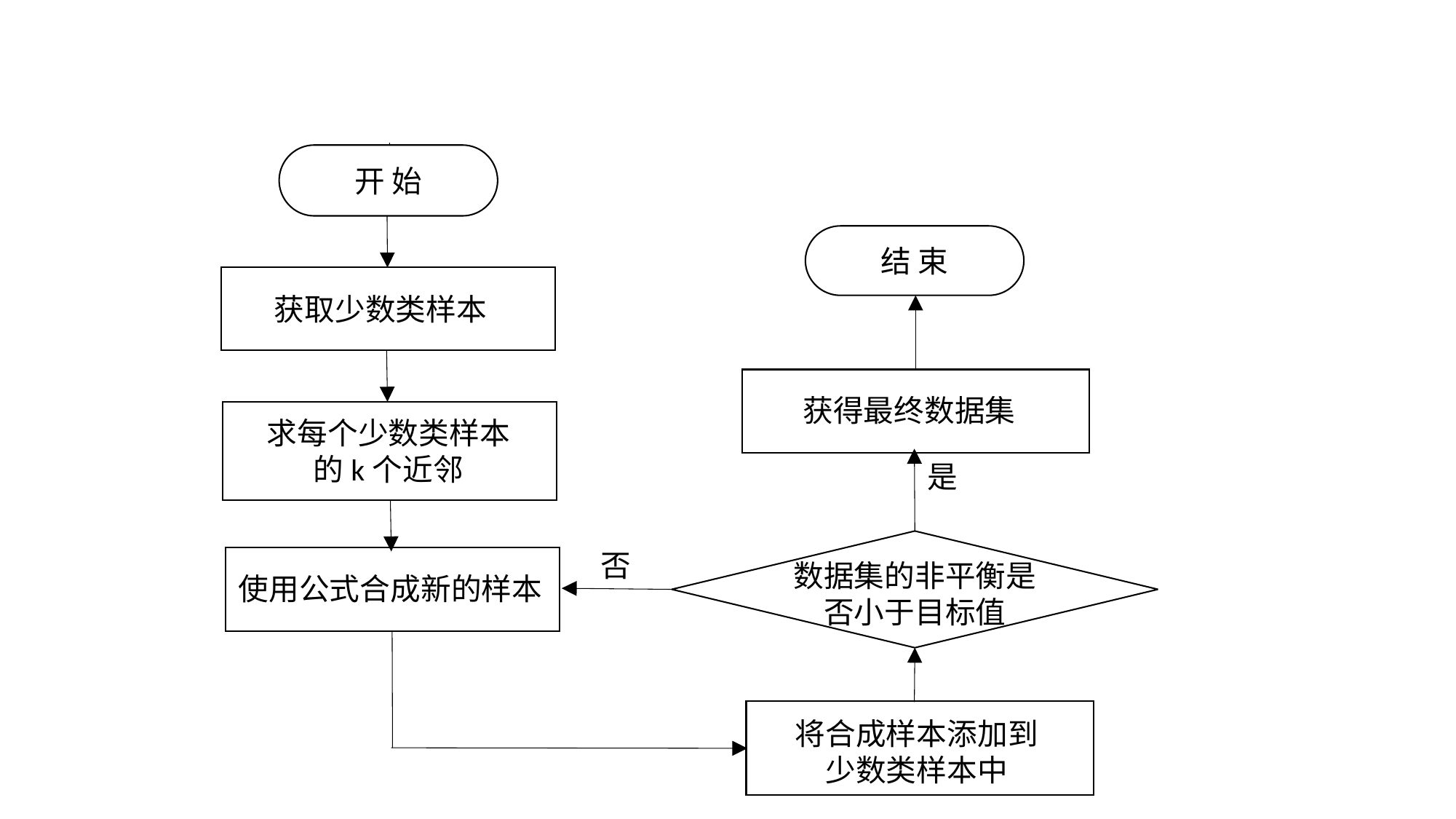

开 始

结 束

获取少数类样本

获得最终数据集

求每个少数类样本
的k个近邻
是

否

数据集的非平衡是否小于目标值
使用公式合成新的样本

将合成样本添加到
少数类样本中